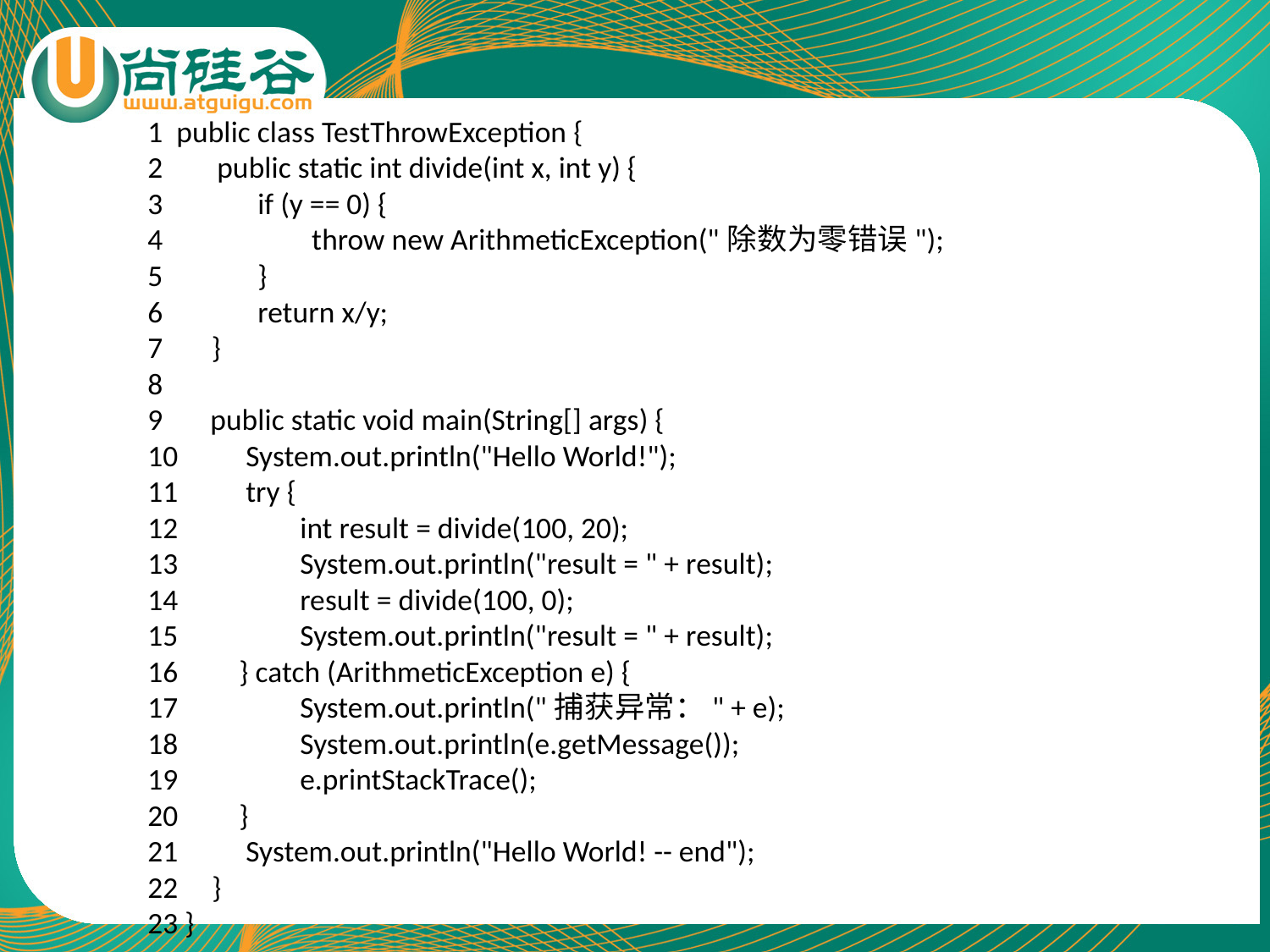

1  public class TestThrowException {
2        public static int divide(int x, int y) {
3              if (y == 0) {
4                      throw new ArithmeticException("除数为零错误");
5              }
6              return x/y;
  }

9       public static void main(String[] args) {
10          System.out.println("Hello World!");
11          try {
12                  int result = divide(100, 20);
13                  System.out.println("result = " + result);
14                  result = divide(100, 0);
15                  System.out.println("result = " + result);
16         } catch (ArithmeticException e) {
17                  System.out.println("捕获异常：" + e);
18                  System.out.println(e.getMessage());
19                  e.printStackTrace();
20         }
21          System.out.println("Hello World! -- end");
22     }
23 }